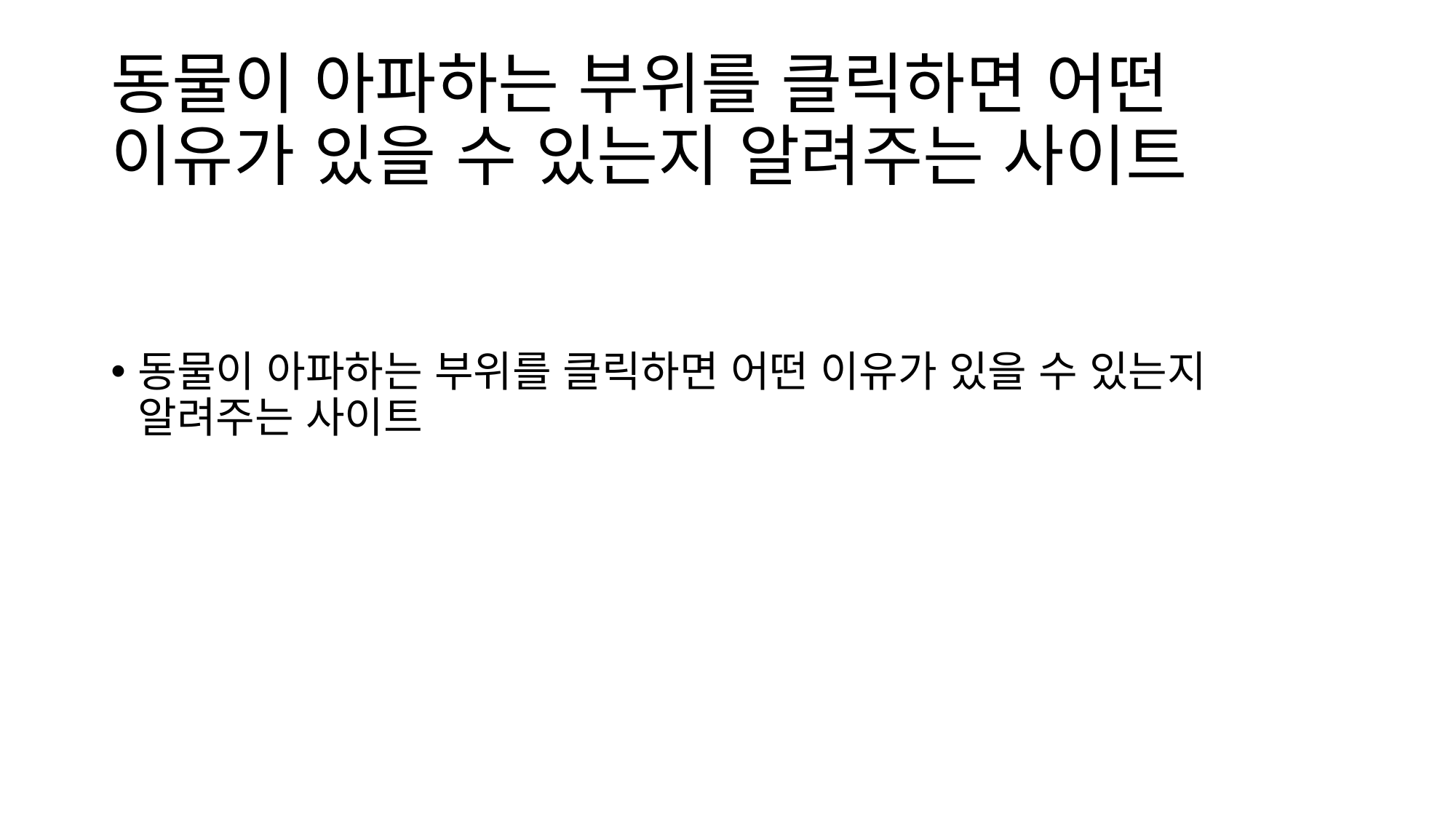

# 동물이 아파하는 부위를 클릭하면 어떤 이유가 있을 수 있는지 알려주는 사이트

동물이 아파하는 부위를 클릭하면 어떤 이유가 있을 수 있는지 알려주는 사이트